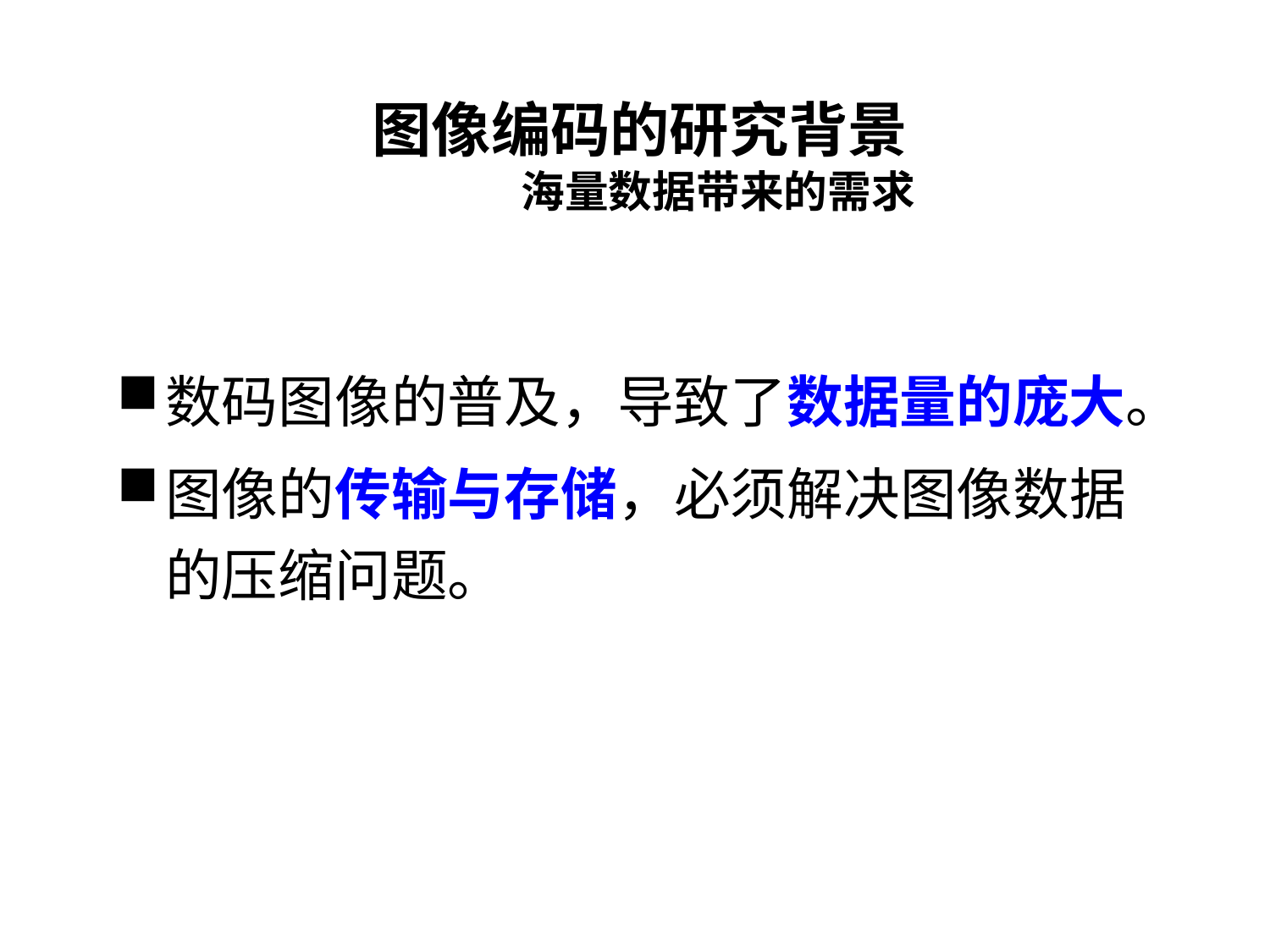

# 图像编码的研究背景 海量数据带来的需求
数码图像的普及，导致了数据量的庞大。
图像的传输与存储，必须解决图像数据的压缩问题。